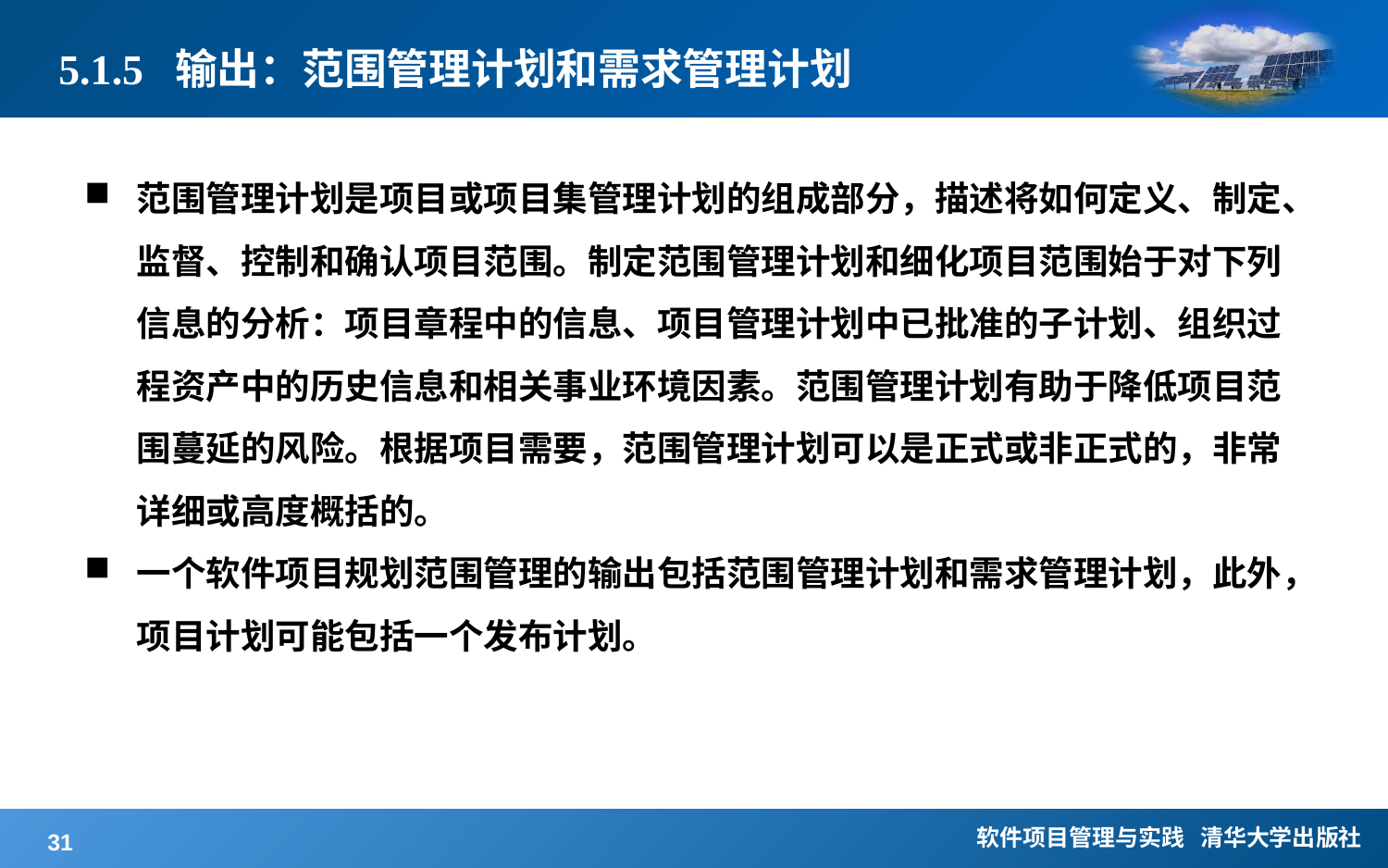

# 5.1.5  输出：范围管理计划和需求管理计划
范围管理计划是项目或项目集管理计划的组成部分，描述将如何定义、制定、监督、控制和确认项目范围。制定范围管理计划和细化项目范围始于对下列信息的分析：项目章程中的信息、项目管理计划中已批准的子计划、组织过程资产中的历史信息和相关事业环境因素。范围管理计划有助于降低项目范围蔓延的风险。根据项目需要，范围管理计划可以是正式或非正式的，非常详细或高度概括的。
一个软件项目规划范围管理的输出包括范围管理计划和需求管理计划，此外，项目计划可能包括一个发布计划。